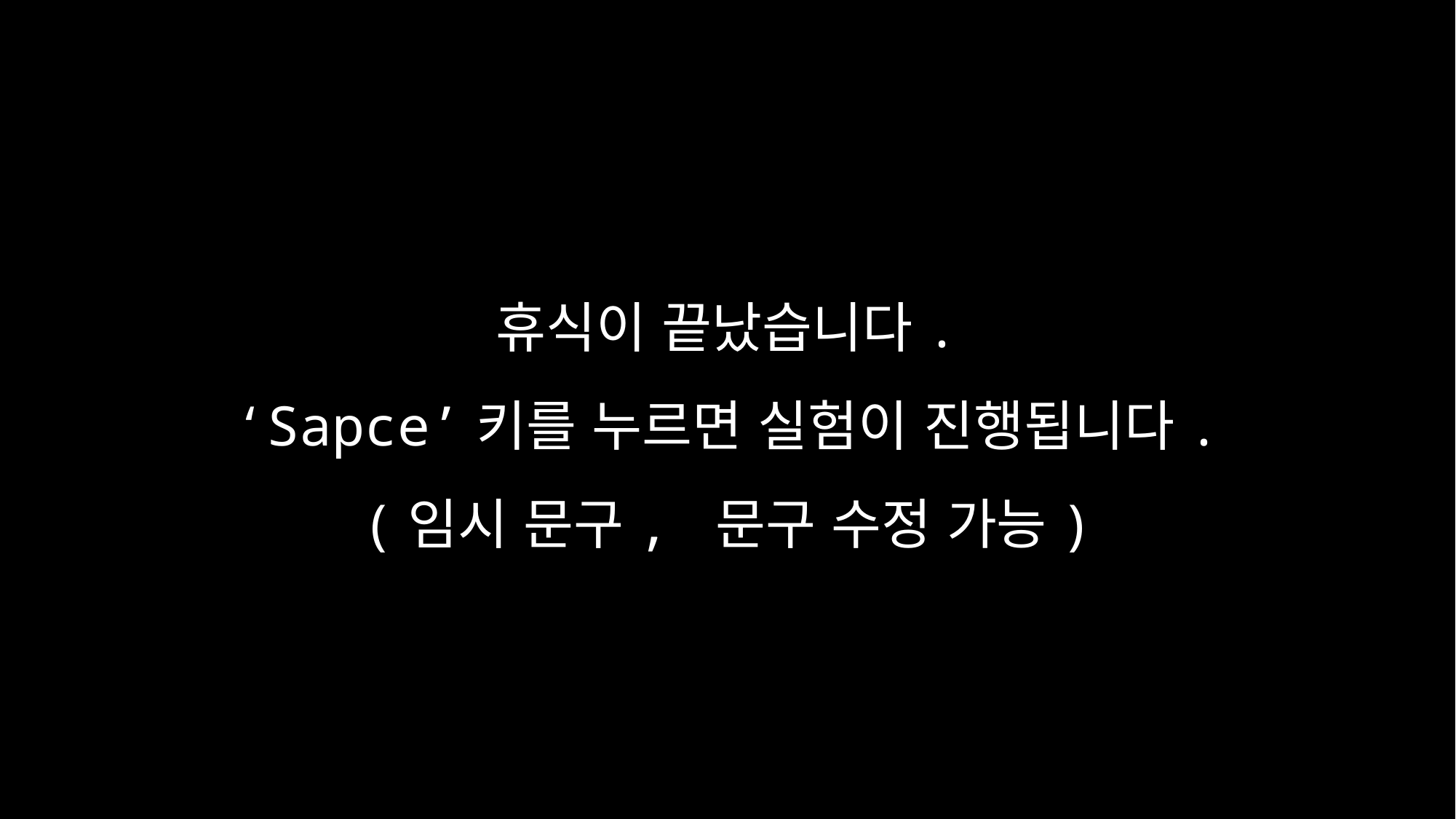

휴식이 끝났습니다.
‘Sapce’키를 누르면 실험이 진행됩니다.
(임시 문구, 문구 수정 가능)